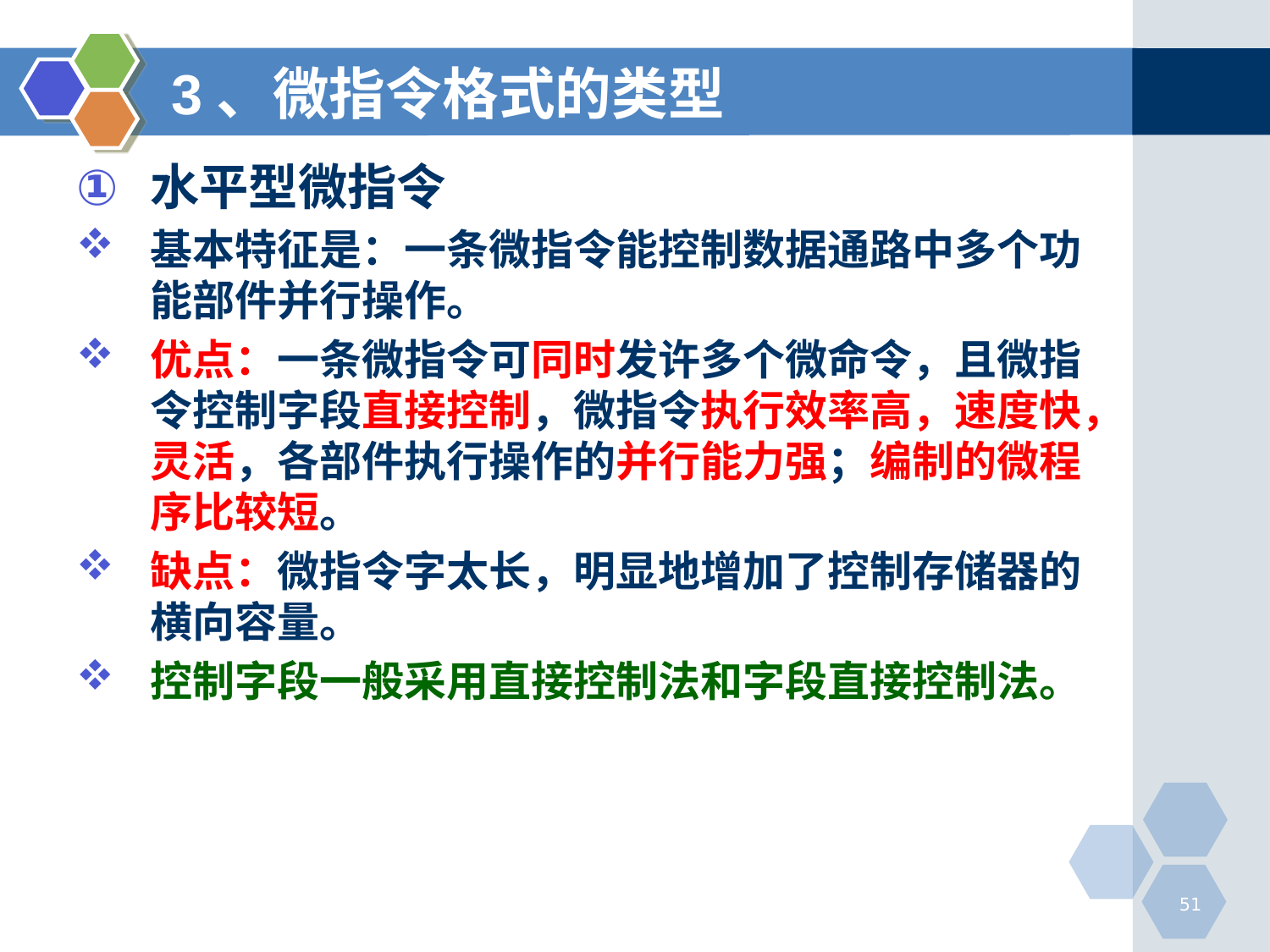

# 3、微指令格式的类型
水平型微指令
基本特征是：一条微指令能控制数据通路中多个功能部件并行操作。
优点：一条微指令可同时发许多个微命令，且微指令控制字段直接控制，微指令执行效率高，速度快，灵活，各部件执行操作的并行能力强；编制的微程序比较短。
缺点：微指令字太长，明显地增加了控制存储器的横向容量。
控制字段一般采用直接控制法和字段直接控制法。
51